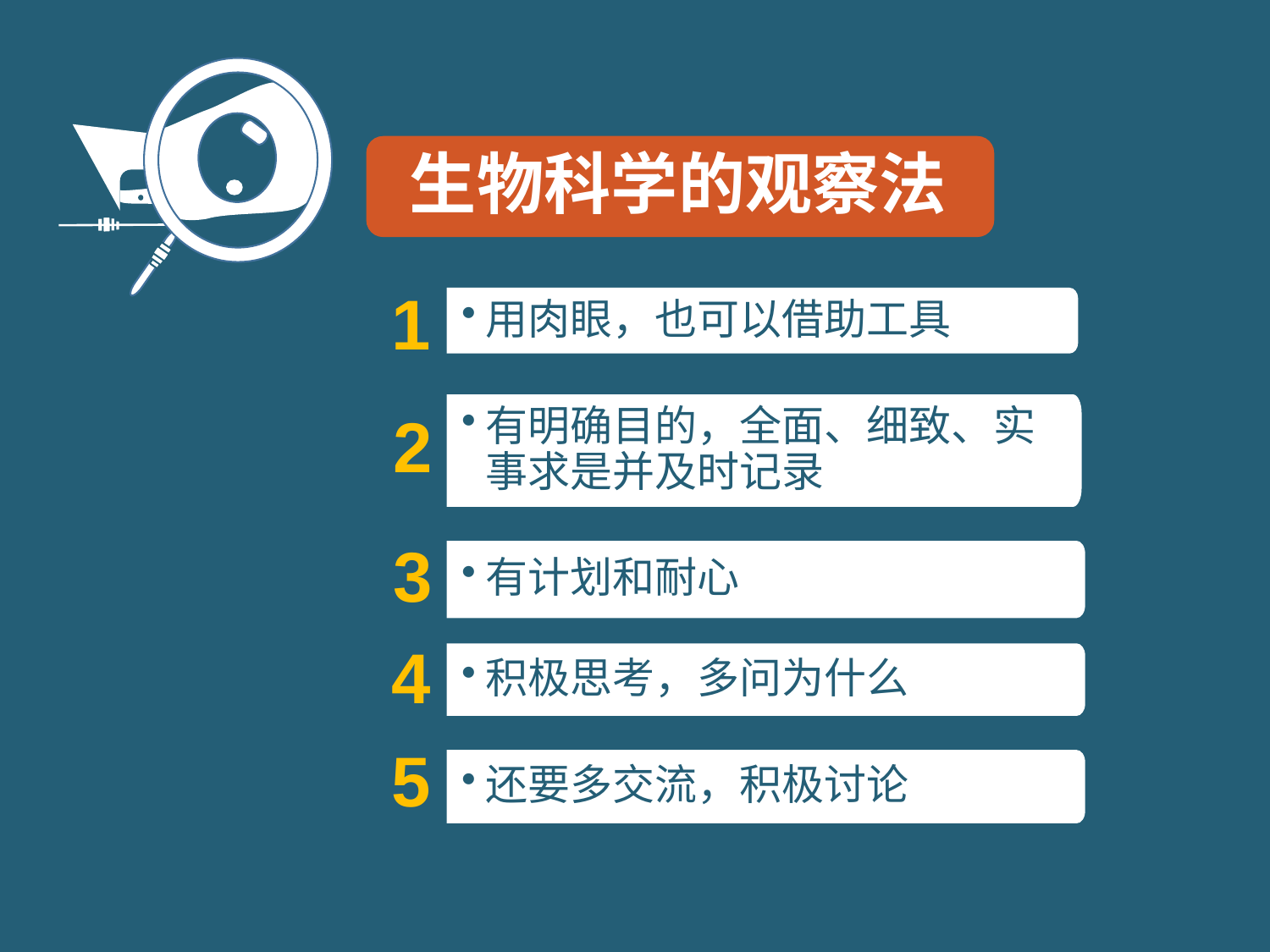

生物科学的观察法
1
用肉眼，也可以借助工具
有明确目的，全面、细致、实 事求是并及时记录
2
3
有计划和耐心
4
积极思考，多问为什么
5
还要多交流，积极讨论